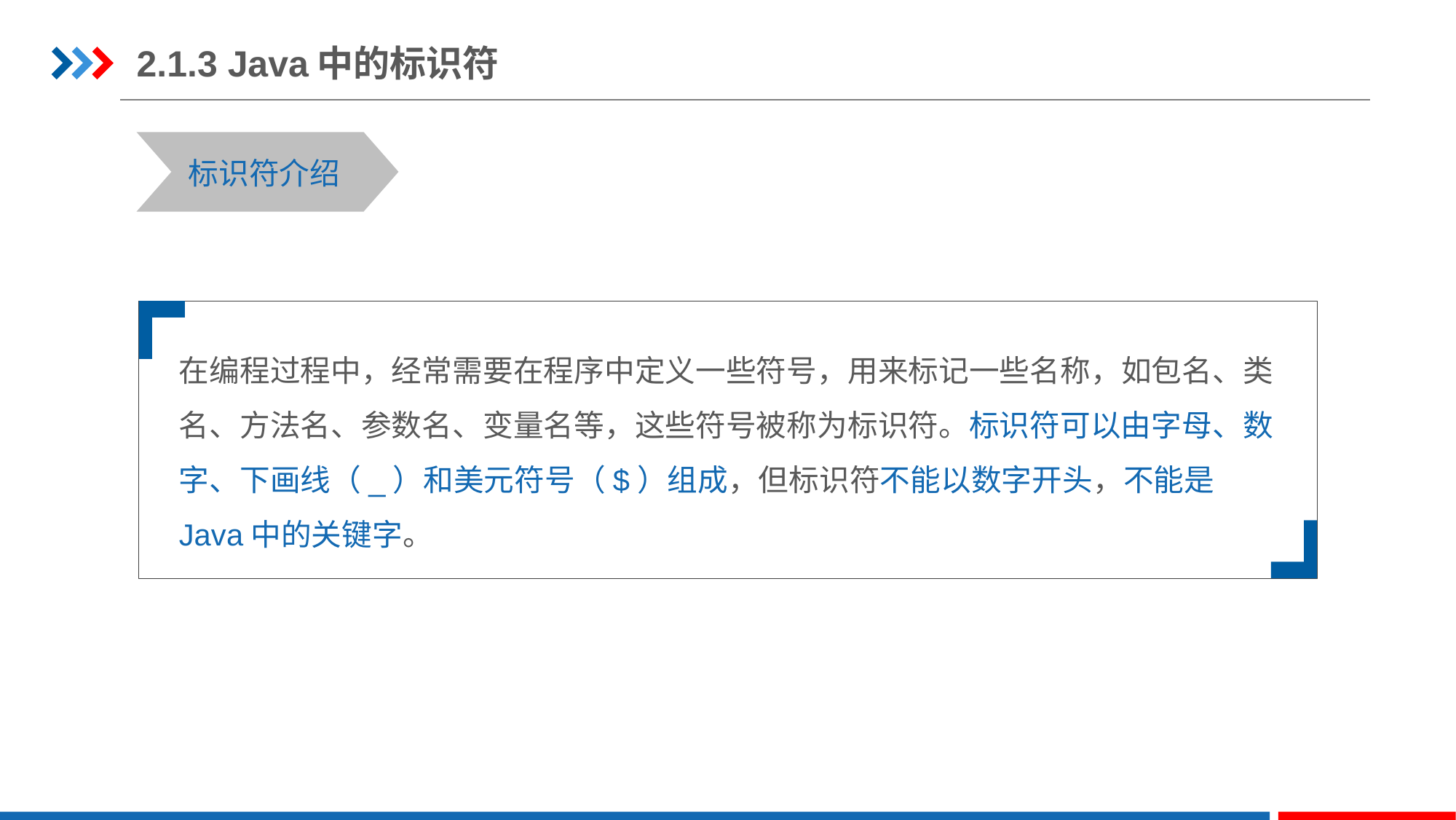

2.1.3 Java中的标识符

标识符介绍

在编程过程中，经常需要在程序中定义一些符号，用来标记一些名称，如包名、类名、方法名、参数名、变量名等，这些符号被称为标识符。标识符可以由字母、数字、下画线（_）和美元符号（$）组成，但标识符不能以数字开头，不能是Java中的关键字。